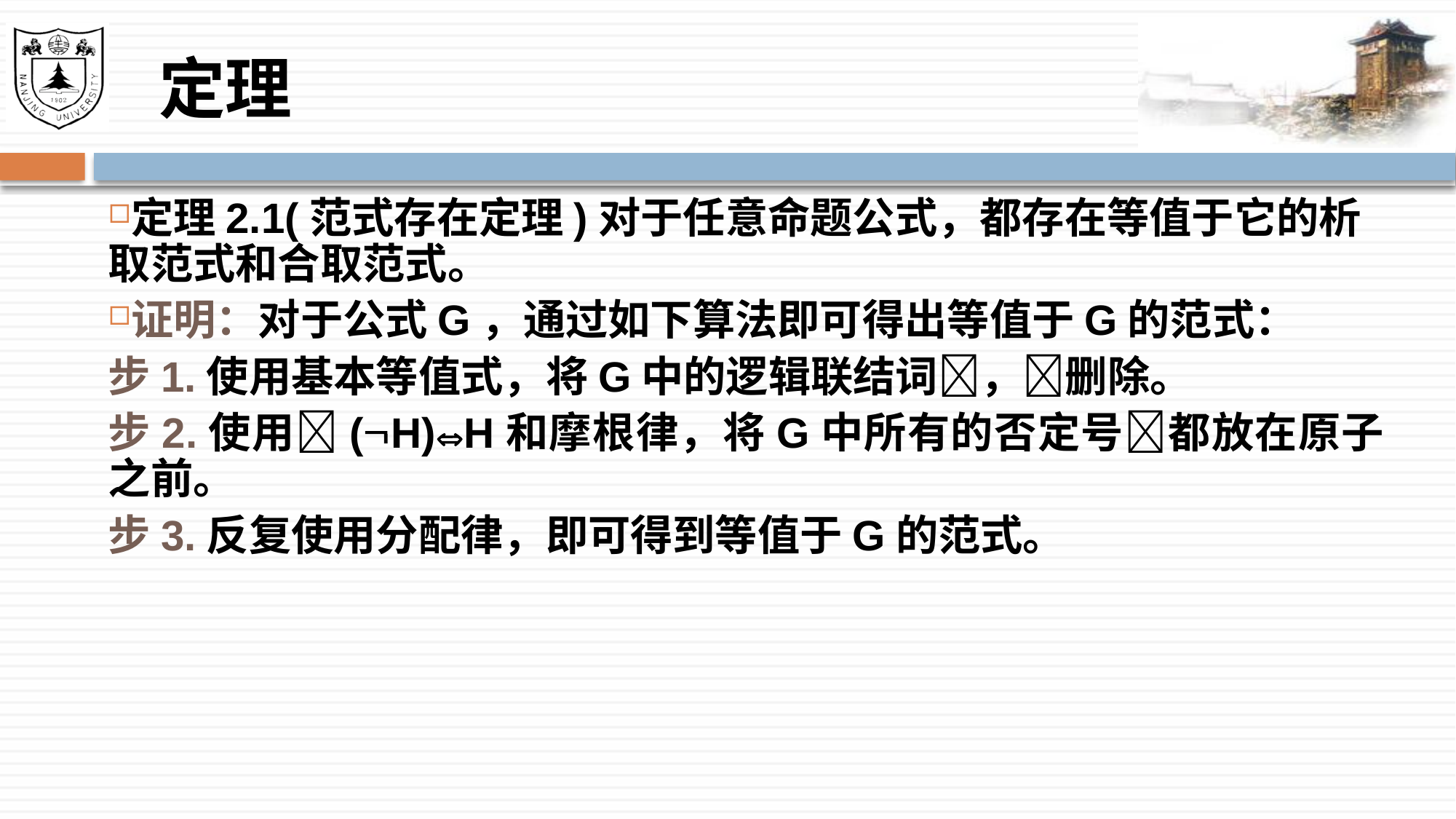

# 定理
定理2.1(范式存在定理)对于任意命题公式，都存在等值于它的析取范式和合取范式。
证明：对于公式G，通过如下算法即可得出等值于G的范式：
步1.使用基本等值式，将G中的逻辑联结词→，↔删除。
步2.使用¬(¬H)⇔H和摩根律，将G中所有的否定号¬都放在原子之前。
步3.反复使用分配律，即可得到等值于G的范式。